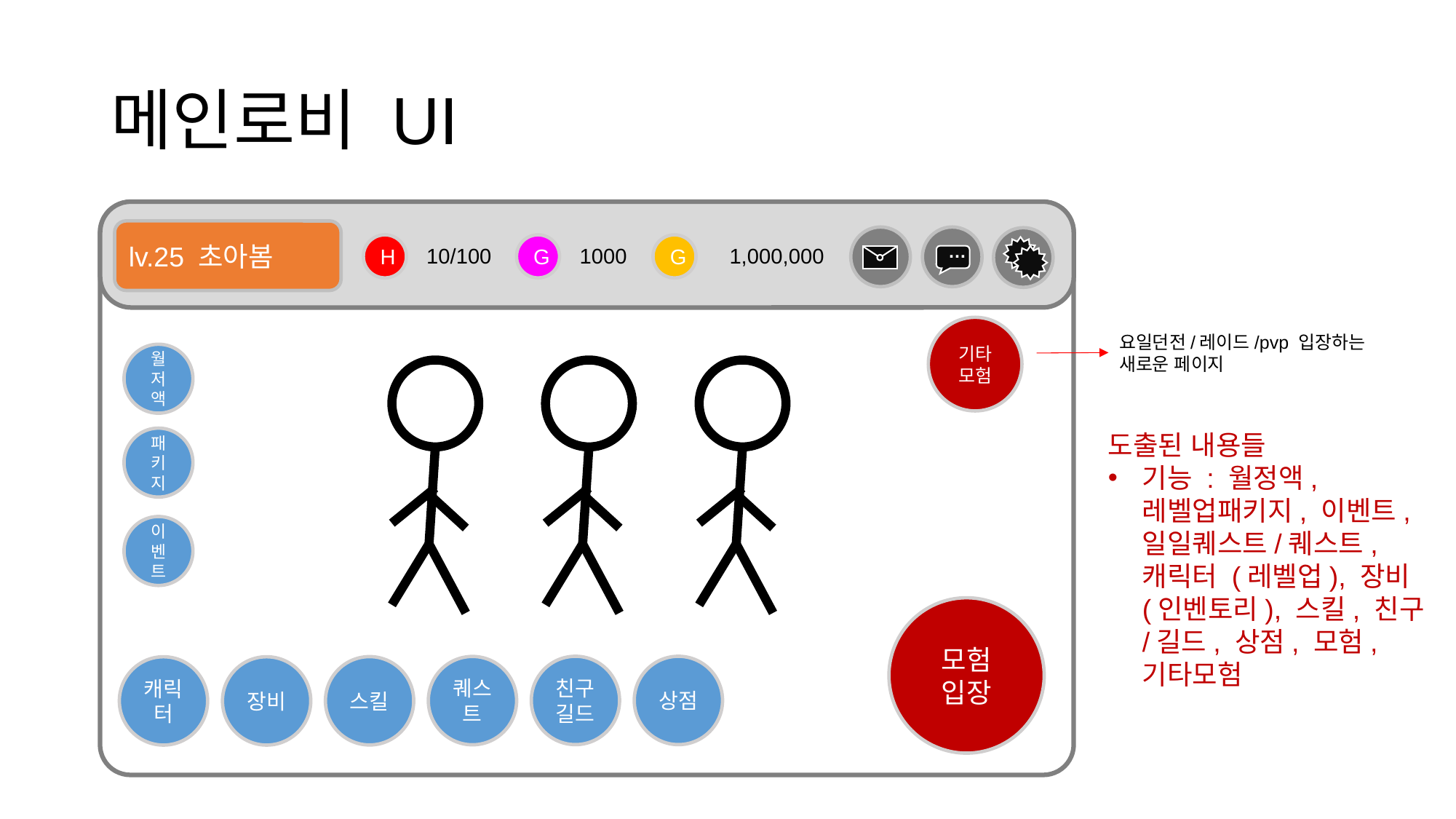

# 메인로비 UI

lv.25 초아봄
c
…
m

s

H
10/100
G
1000
G
1,000,000

기타
모험
요일던전/레이드/pvp 입장하는
새로운 페이지
월저액
패키지
이벤트

도출된 내용들
기능 : 월정액, 레벨업패키지, 이벤트, 일일퀘스트/퀘스트, 캐릭터 (레벨업), 장비 (인벤토리), 스킬, 친구/길드, 상점, 모험, 기타모험

모험
입장
친구
길드
상점
퀘스트
스킬
캐릭터
장비